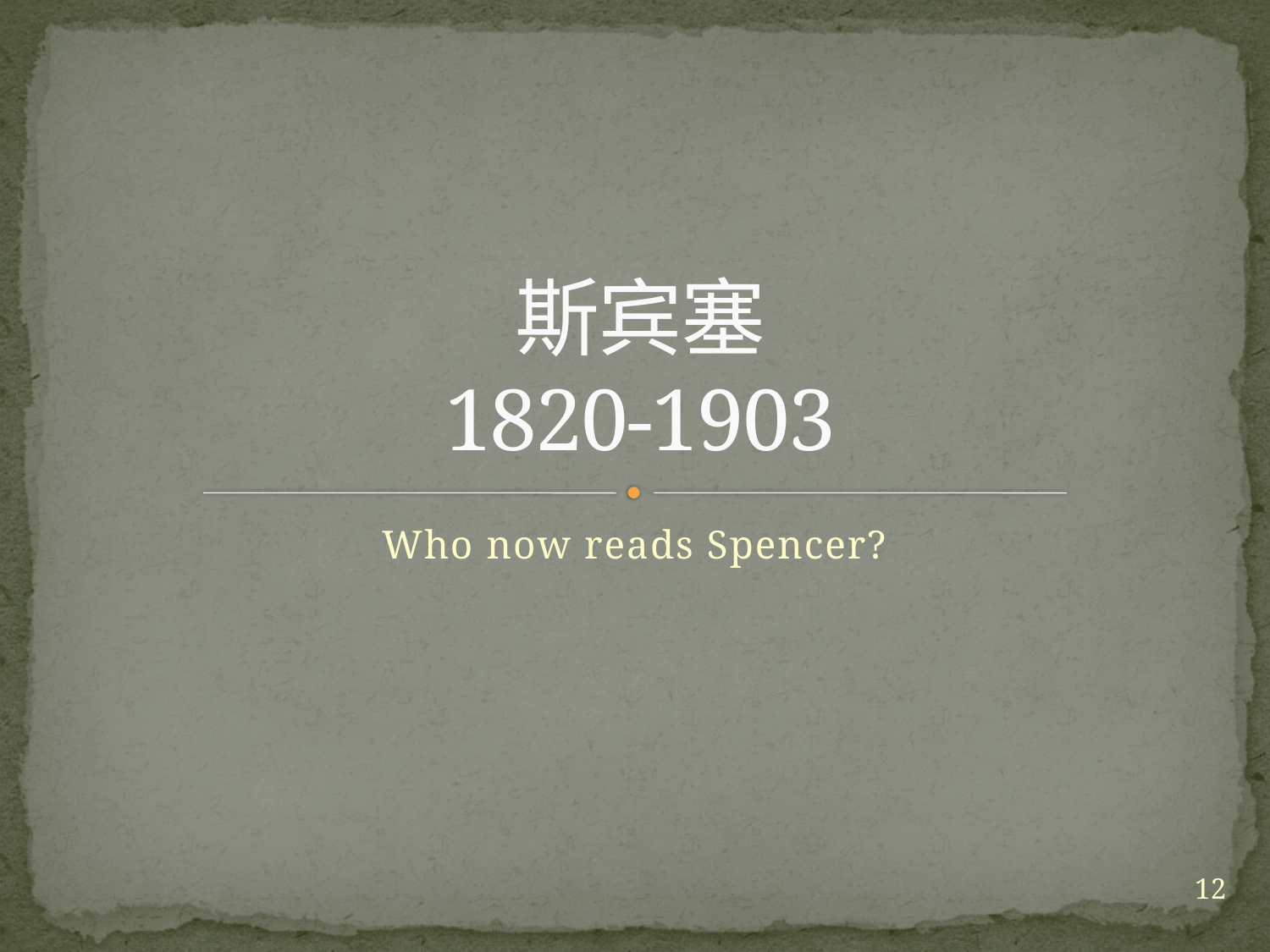

# 斯宾塞 1820-1903
Who now reads Spencer?
12